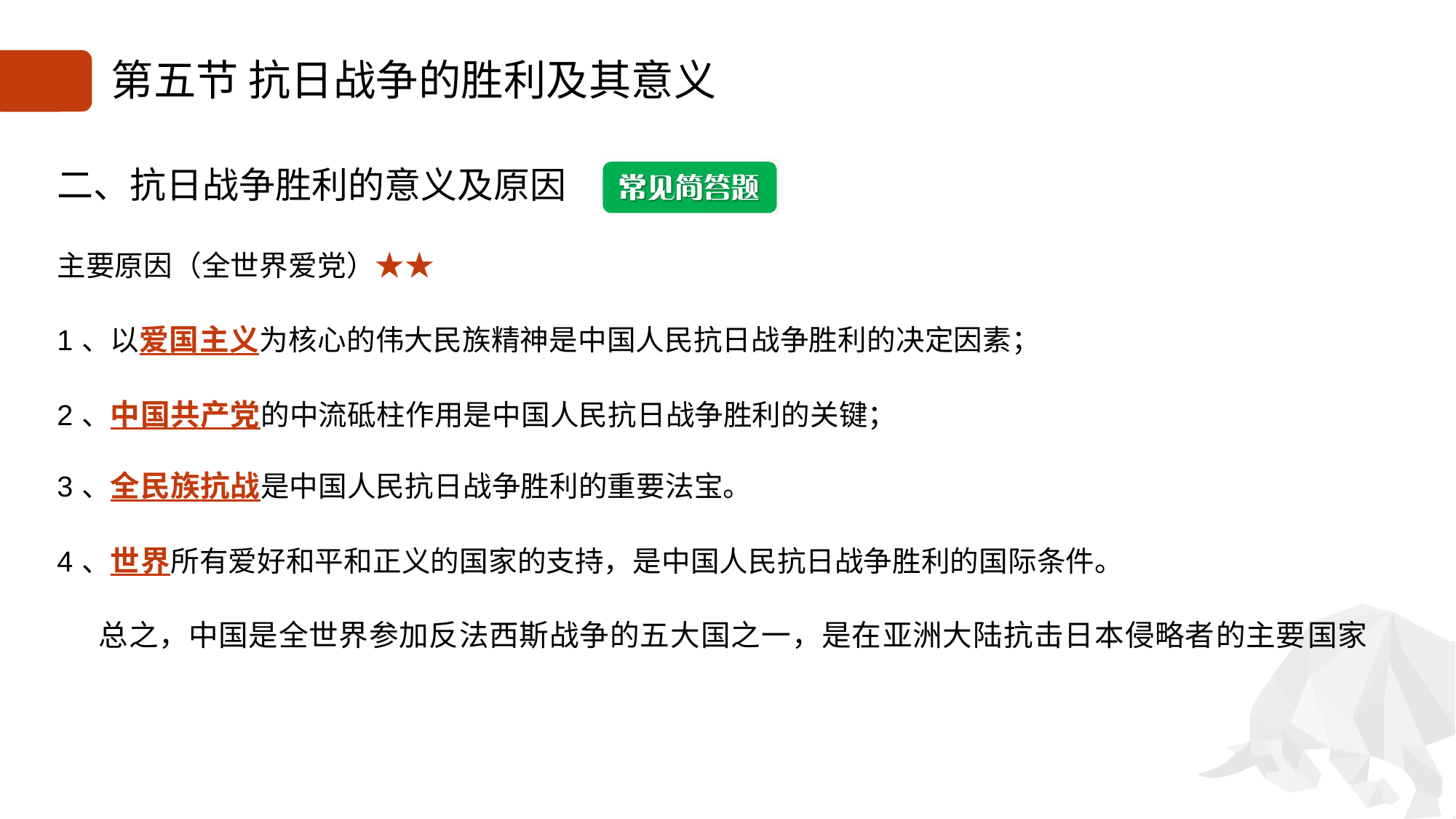

# 第五节 抗日战争的胜利及其意义
二、抗日战争胜利的意义及原因

主要原因（全世界爱党）★★

1、以爱国主义为核心的伟大民族精神是中国人民抗日战争胜利的决定因素；

2、中国共产党的中流砥柱作用是中国人民抗日战争胜利的关键；

3、全民族抗战是中国人民抗日战争胜利的重要法宝。

4、世界所有爱好和平和正义的国家的支持，是中国人民抗日战争胜利的国际条件。

总之，中国是全世界参加反法西斯战争的五大国之一，是在亚洲大陆抗击日本侵略者的主要国家